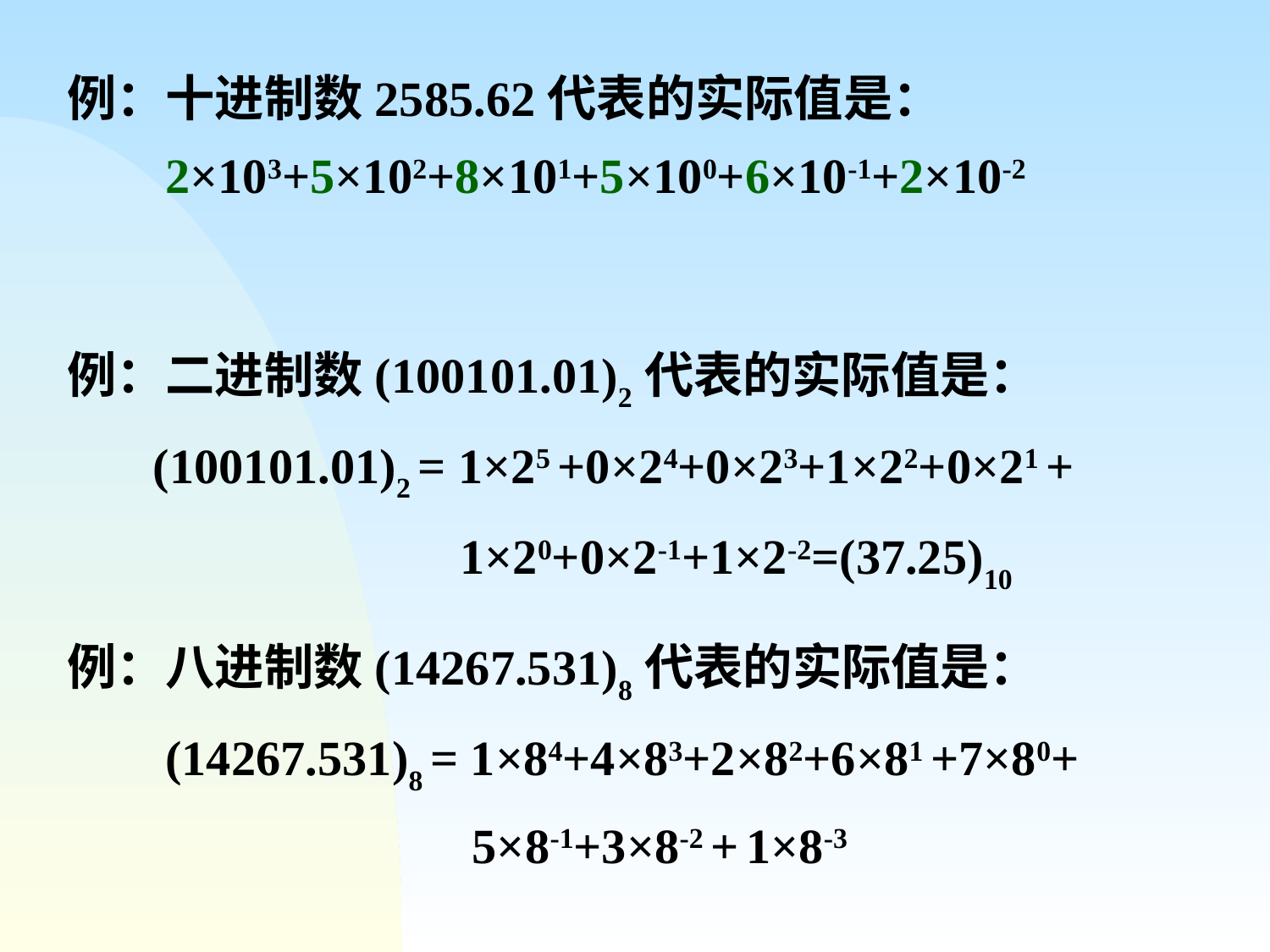

例：十进制数2585.62代表的实际值是：
        2×103+5×102+8×101+5×100+6×10-1+2×10-2
例：二进制数(100101.01)2代表的实际值是：
       (100101.01)2 = 1×25 +0×24+0×23+1×22+0×21 +
                                1×20+0×2-1+1×2-2=(37.25)10
例：八进制数(14267.531)8代表的实际值是：
        (14267.531)8 = 1×84+4×83+2×82+6×81 +7×80+
                                 5×8-1+3×8-2 + 1×8-3
14